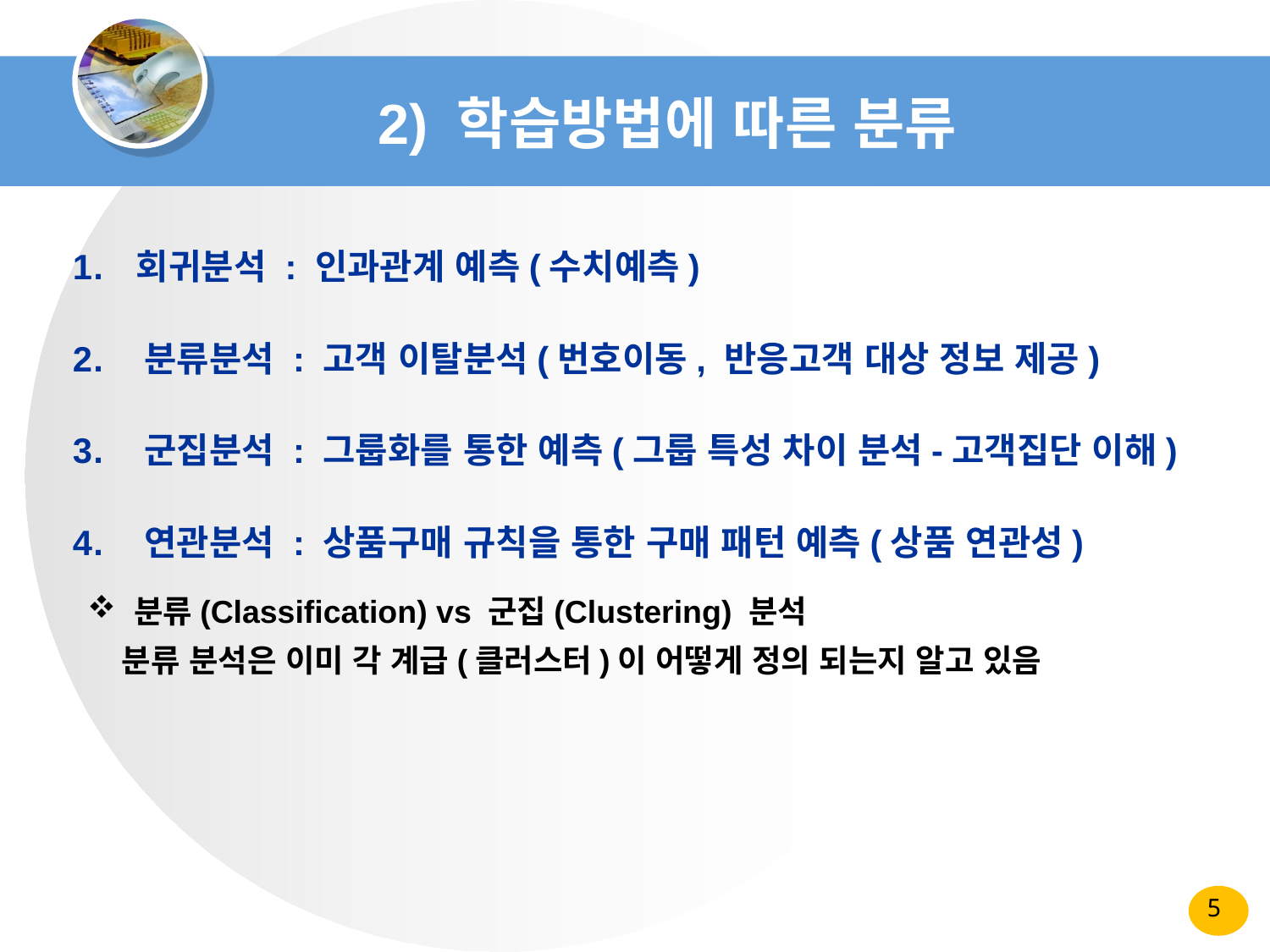

# 2) 학습방법에 따른 분류
회귀분석 : 인과관계 예측(수치예측)
분류분석 : 고객 이탈분석(번호이동, 반응고객 대상 정보 제공)
군집분석 : 그룹화를 통한 예측(그룹 특성 차이 분석-고객집단 이해)
연관분석 : 상품구매 규칙을 통한 구매 패턴 예측(상품 연관성)
 분류(Classification) vs 군집(Clustering) 분석
   분류 분석은 이미 각 계급(클러스터)이 어떻게 정의 되는지 알고 있음
5